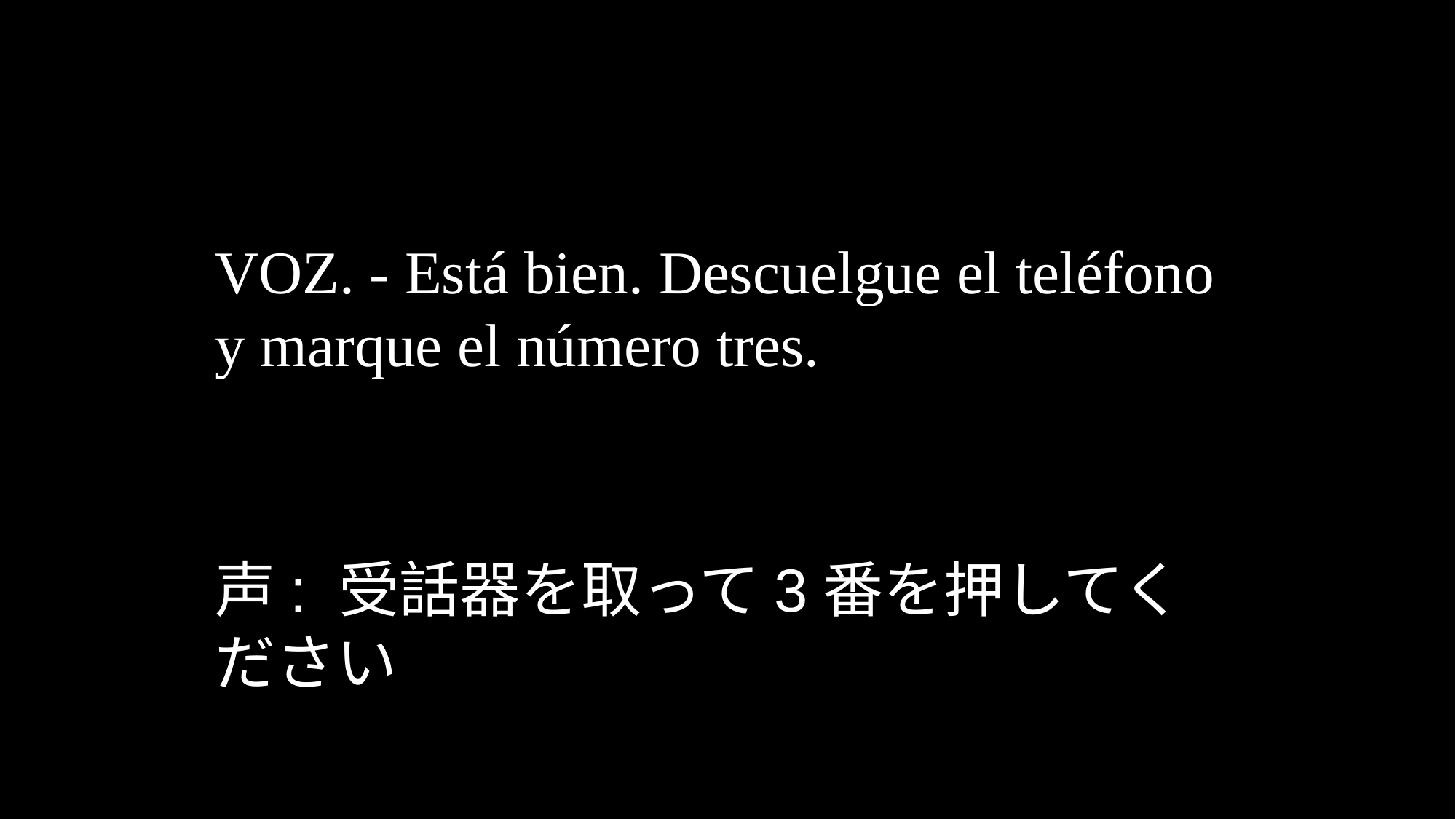

VOZ. - Está bien. Descuelgue el teléfono y marque el número tres.

声: 受話器を取って3番を押してください